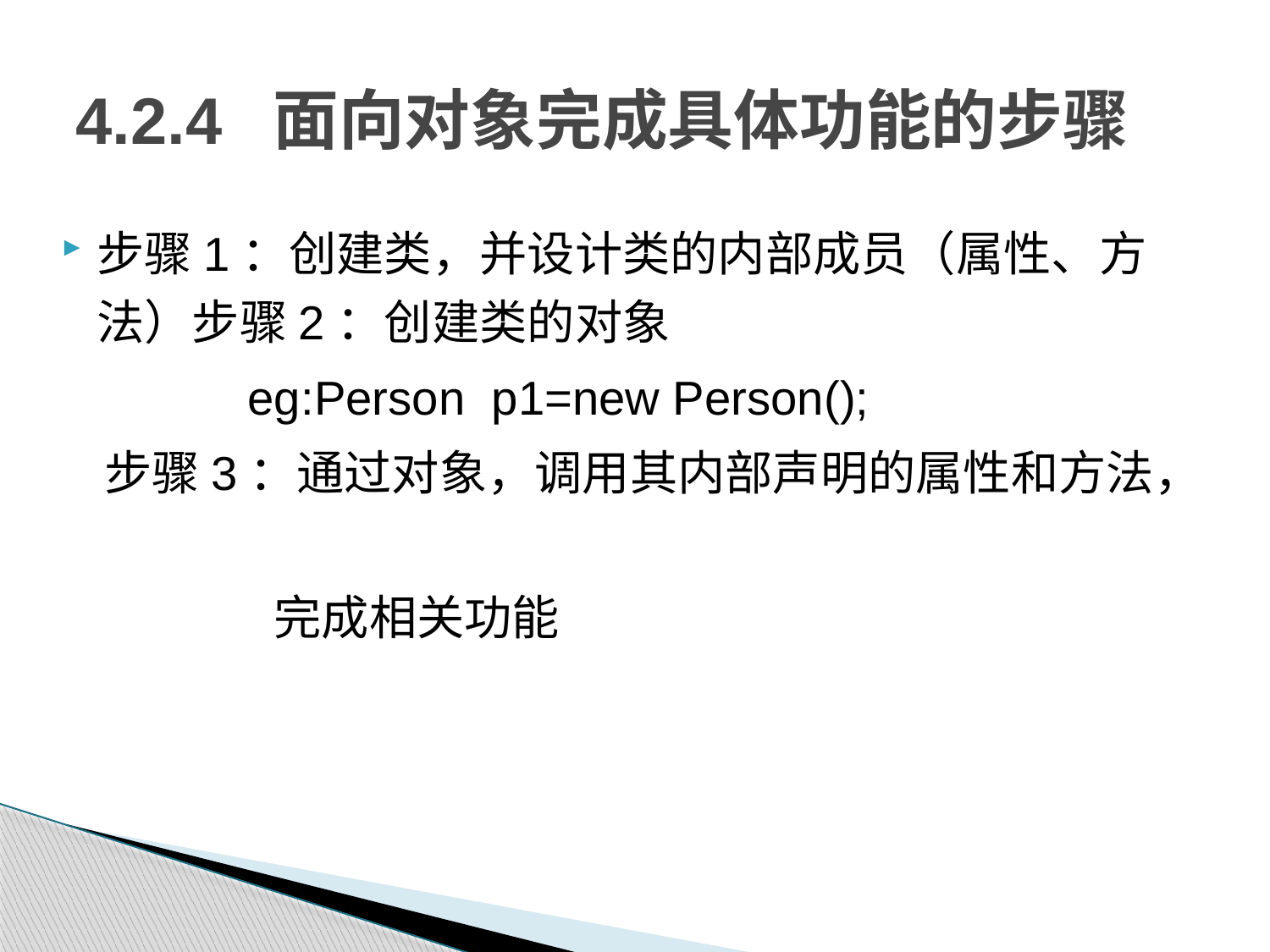

# 4.2.4  面向对象完成具体功能的步骤
步骤1：创建类，并设计类的内部成员（属性、方法）步骤2：创建类的对象
              eg:Person  p1=new Person();
   步骤3：通过对象，调用其内部声明的属性和方法，
    	       完成相关功能